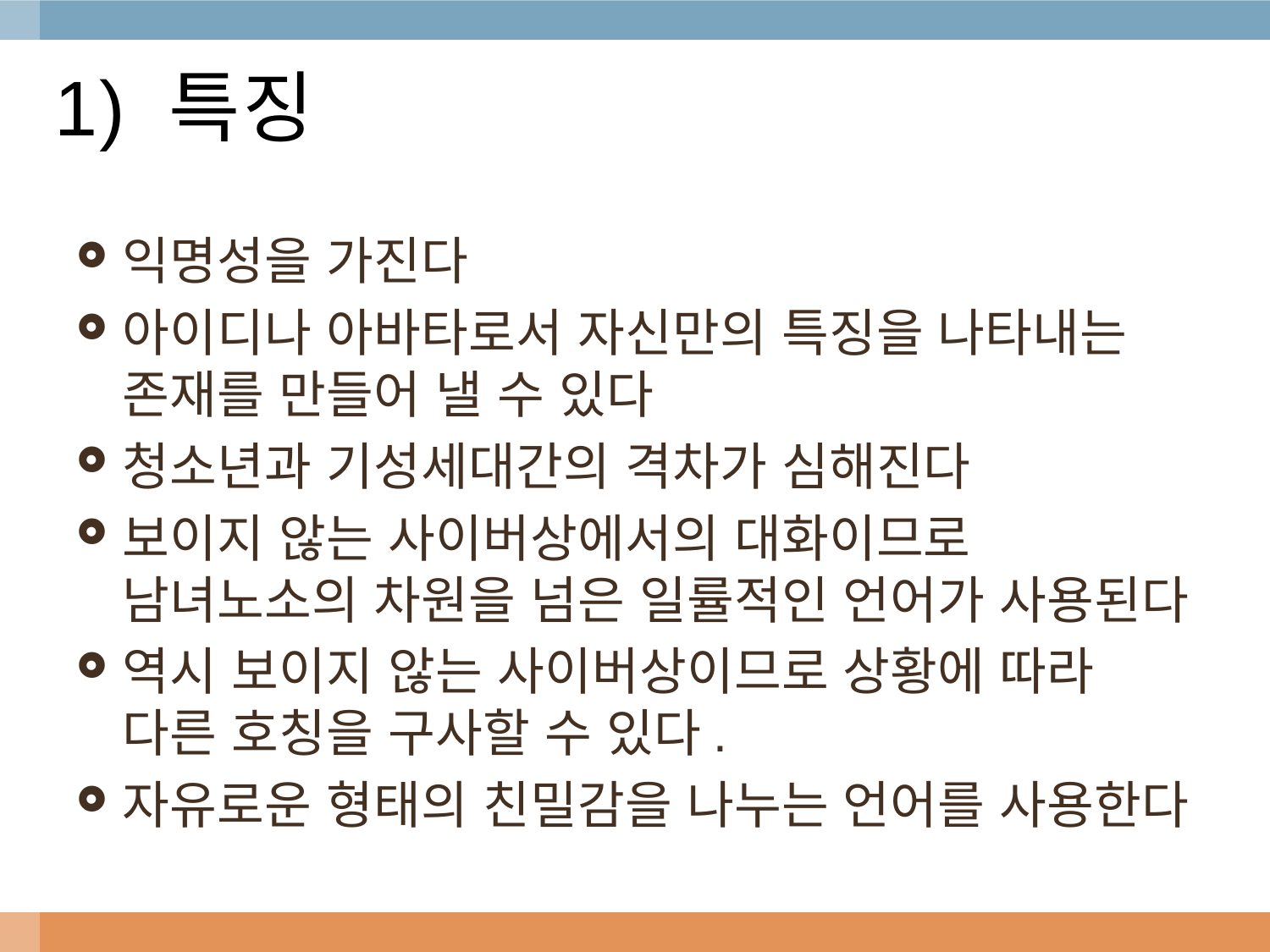

# 1) 특징
익명성을 가진다
아이디나 아바타로서 자신만의 특징을 나타내는 존재를 만들어 낼 수 있다
청소년과 기성세대간의 격차가 심해진다
보이지 않는 사이버상에서의 대화이므로 남녀노소의 차원을 넘은 일률적인 언어가 사용된다
역시 보이지 않는 사이버상이므로 상황에 따라 다른 호칭을 구사할 수 있다.
자유로운 형태의 친밀감을 나누는 언어를 사용한다